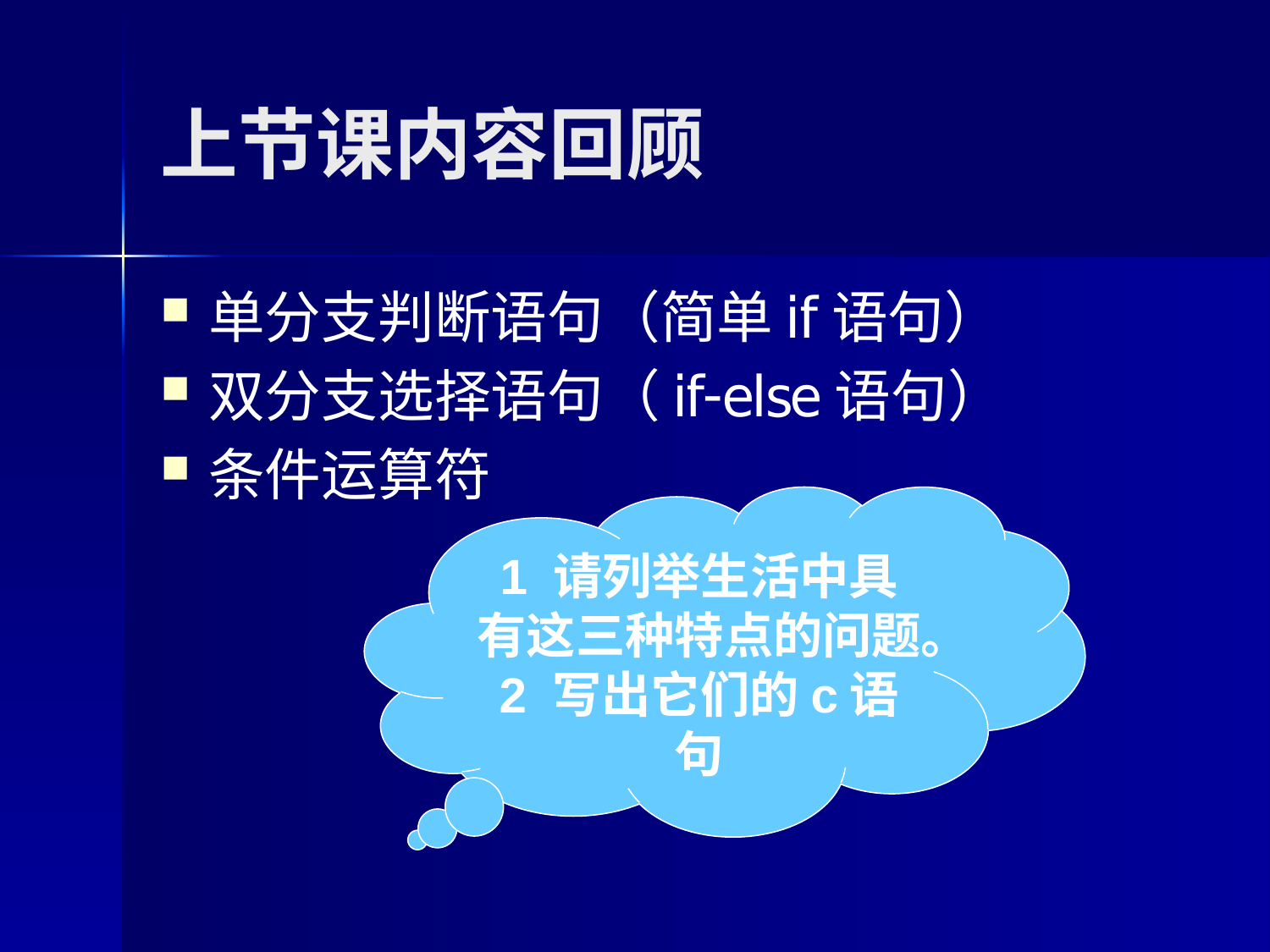

# 上节课内容回顾
单分支判断语句（简单if语句）
双分支选择语句（if-else语句）
条件运算符
1 请列举生活中具有这三种特点的问题。
2 写出它们的c语句